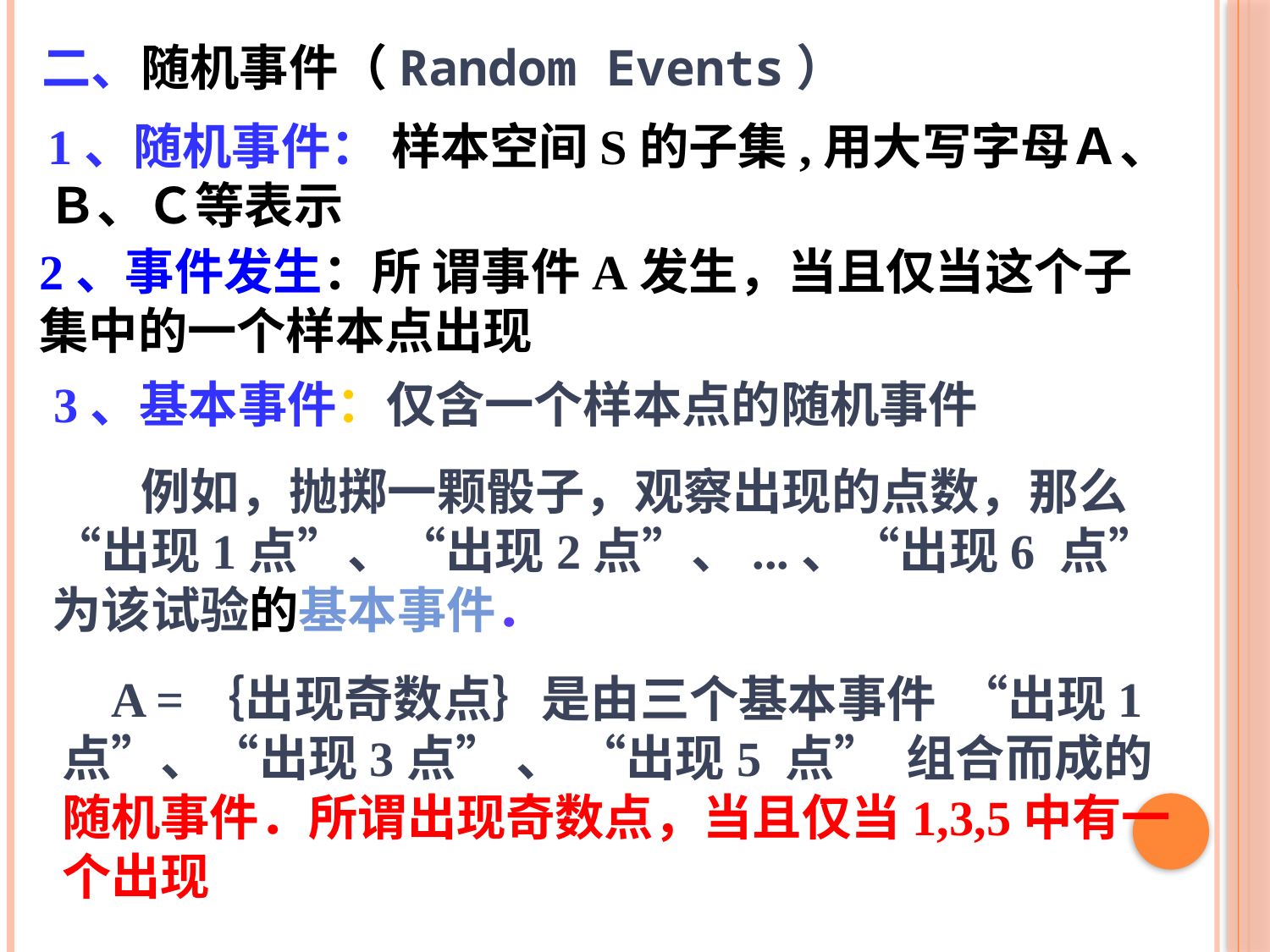

二、随机事件（Random Events）
1、随机事件： 样本空间S的子集,用大写字母Ａ、Ｂ、Ｃ等表示
2、事件发生：所 谓事件A发生，当且仅当这个子
集中的一个样本点出现
3、基本事件：仅含一个样本点的随机事件
       例如，抛掷一颗骰子，观察出现的点数，那么“出现1点”、“出现2点”、...、“出现6 点”为该试验的基本事件．
    A =｛出现奇数点｝是由三个基本事件  “出现1点”、“出现3点” 、 “出现5 点”  组合而成的随机事件．所谓出现奇数点，当且仅当1,3,5中有一个出现